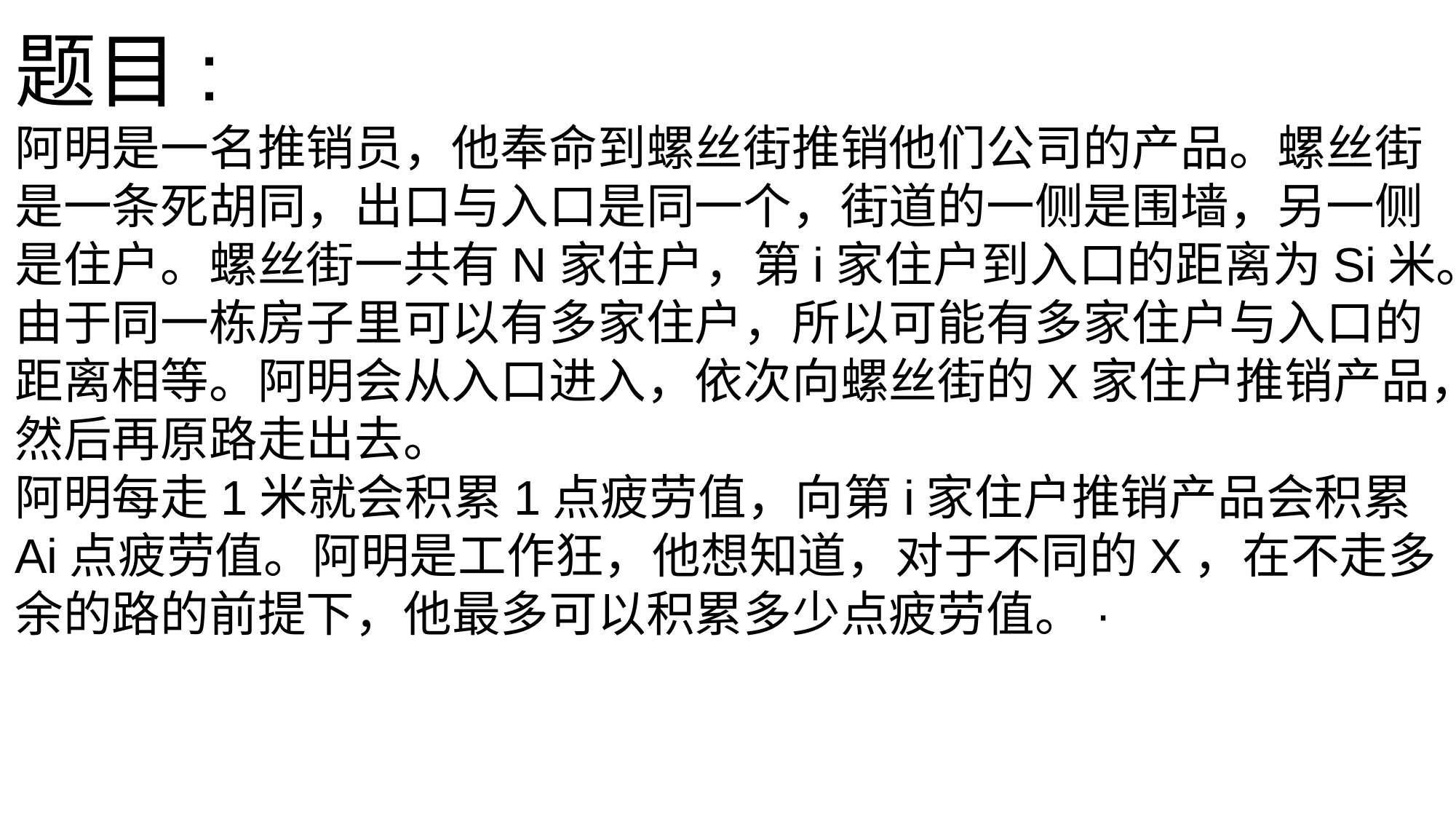

题目:
阿明是一名推销员，他奉命到螺丝街推销他们公司的产品。螺丝街是一条死胡同，出口与入口是同一个，街道的一侧是围墙，另一侧是住户。螺丝街一共有N家住户，第i家住户到入口的距离为Si米。由于同一栋房子里可以有多家住户，所以可能有多家住户与入口的距离相等。阿明会从入口进入，依次向螺丝街的X家住户推销产品，然后再原路走出去。
阿明每走1米就会积累1点疲劳值，向第i家住户推销产品会积累Ai点疲劳值。阿明是工作狂，他想知道，对于不同的X，在不走多余的路的前提下，他最多可以积累多少点疲劳值。·